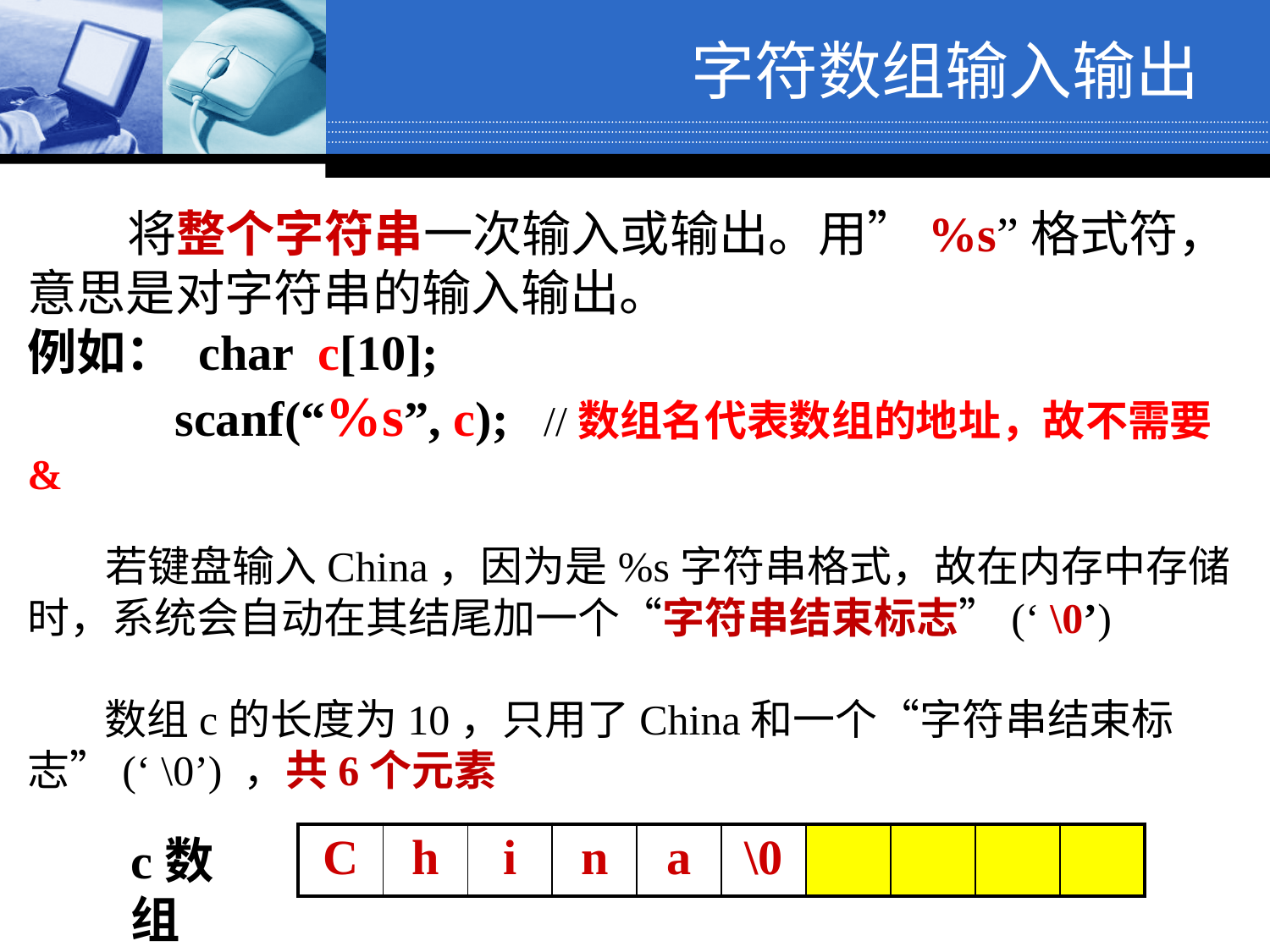

字符数组输入输出
        将整个字符串一次输入或输出。用”%s”格式符，意思是对字符串的输入输出。
例如： char  c[10];
            scanf(“%s”, c);   //数组名代表数组的地址，故不需要&

      若键盘输入China，因为是%s字符串格式，故在内存中存储时，系统会自动在其结尾加一个“字符串结束标志”(‘ \0’)

       数组c的长度为10，只用了China和一个“字符串结束标志”(‘ \0’) ，共6个元素
c数组
| C | h | i | n | a | \0 |  |  |  |  |
| --- | --- | --- | --- | --- | --- | --- | --- | --- | --- |